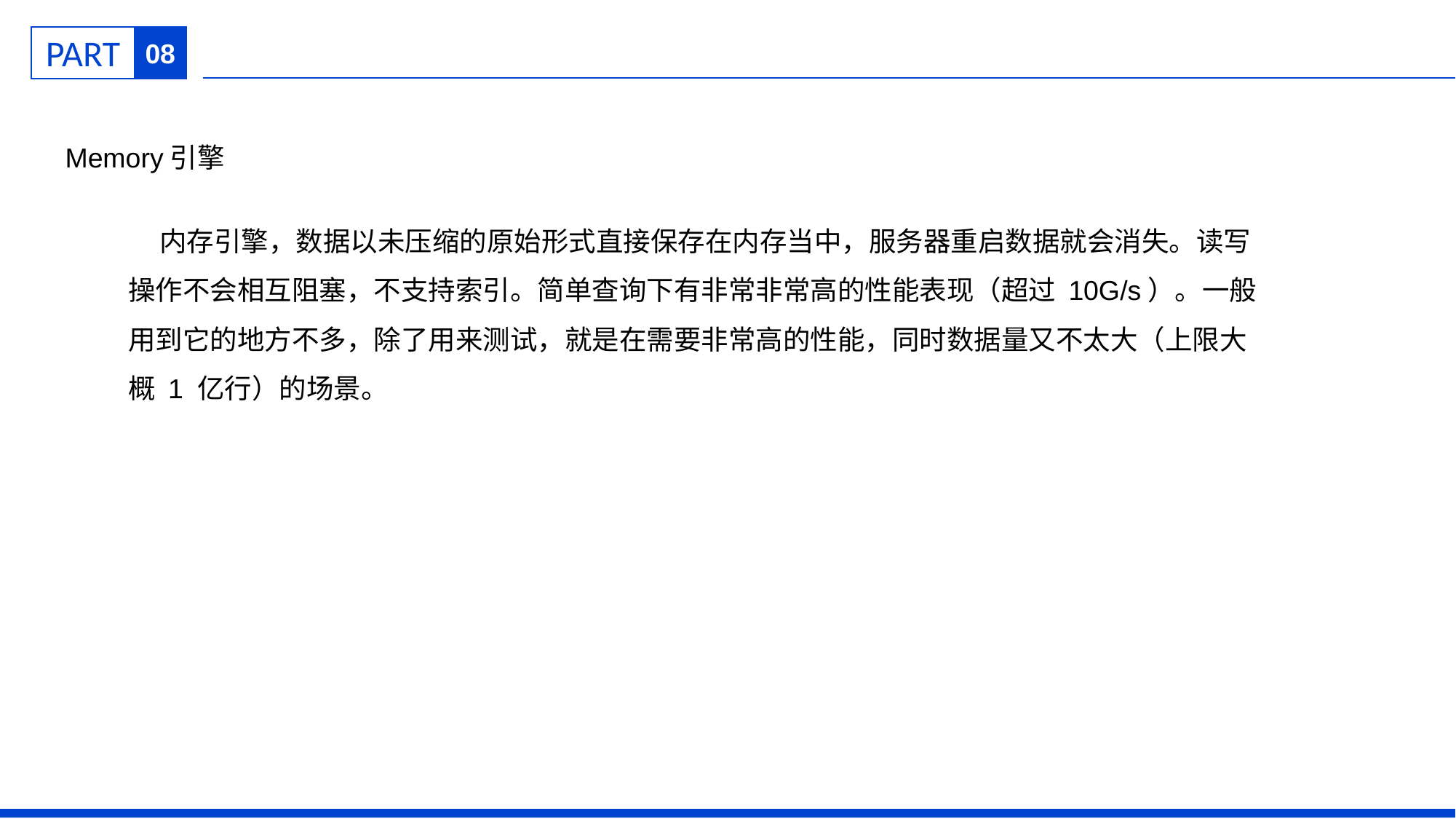

08
Memory引擎

    内存引擎，数据以未压缩的原始形式直接保存在内存当中，服务器重启数据就会消失。读写操作不会相互阻塞，不支持索引。简单查询下有非常非常高的性能表现（超过 10G/s）。一般用到它的地方不多，除了用来测试，就是在需要非常高的性能，同时数据量又不太大（上限大概 1 亿行）的场景。